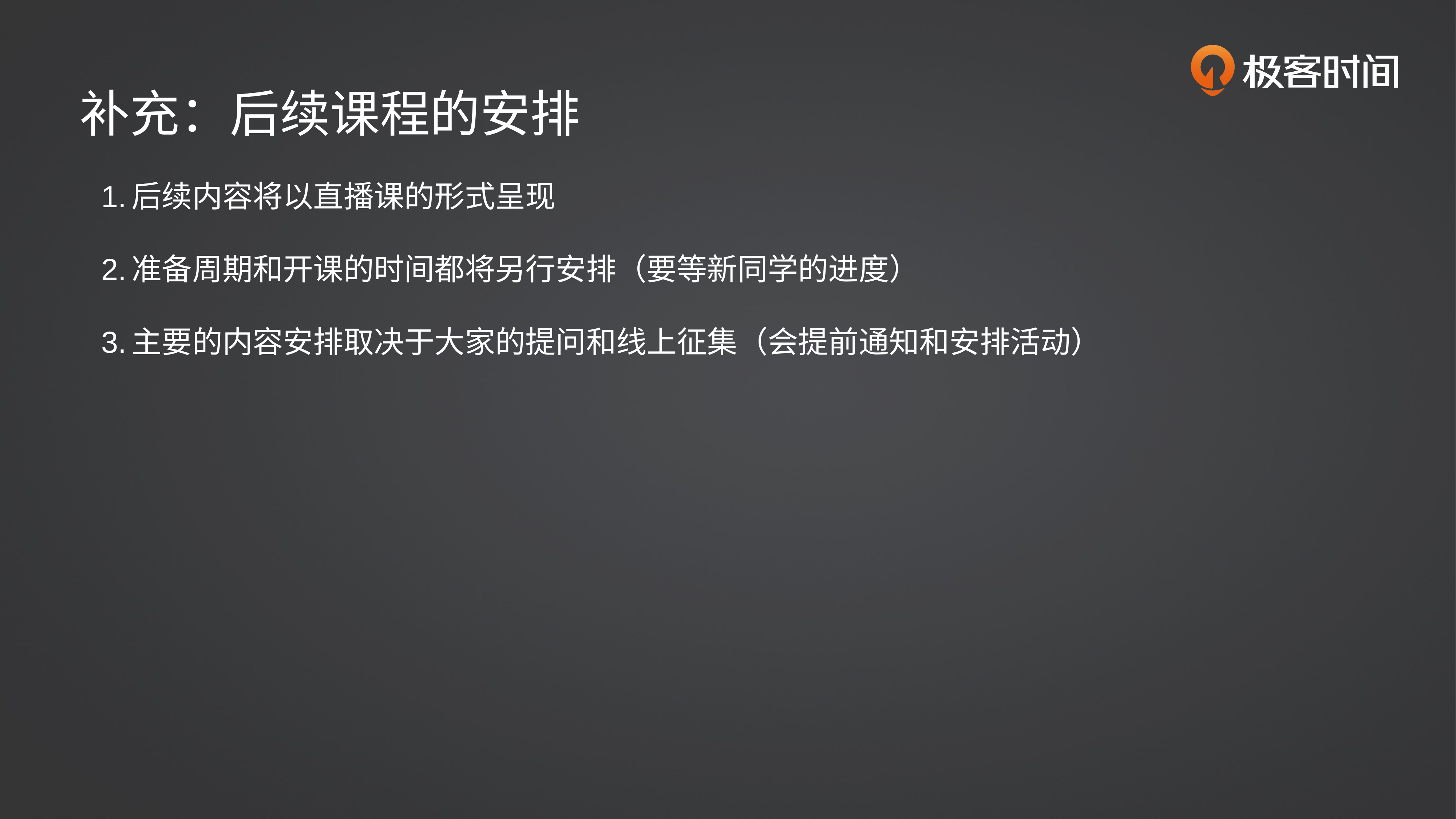

补充：后续课程的安排
后续内容将以直播课的形式呈现

准备周期和开课的时间都将另行安排（要等新同学的进度）

主要的内容安排取决于大家的提问和线上征集（会提前通知和安排活动）